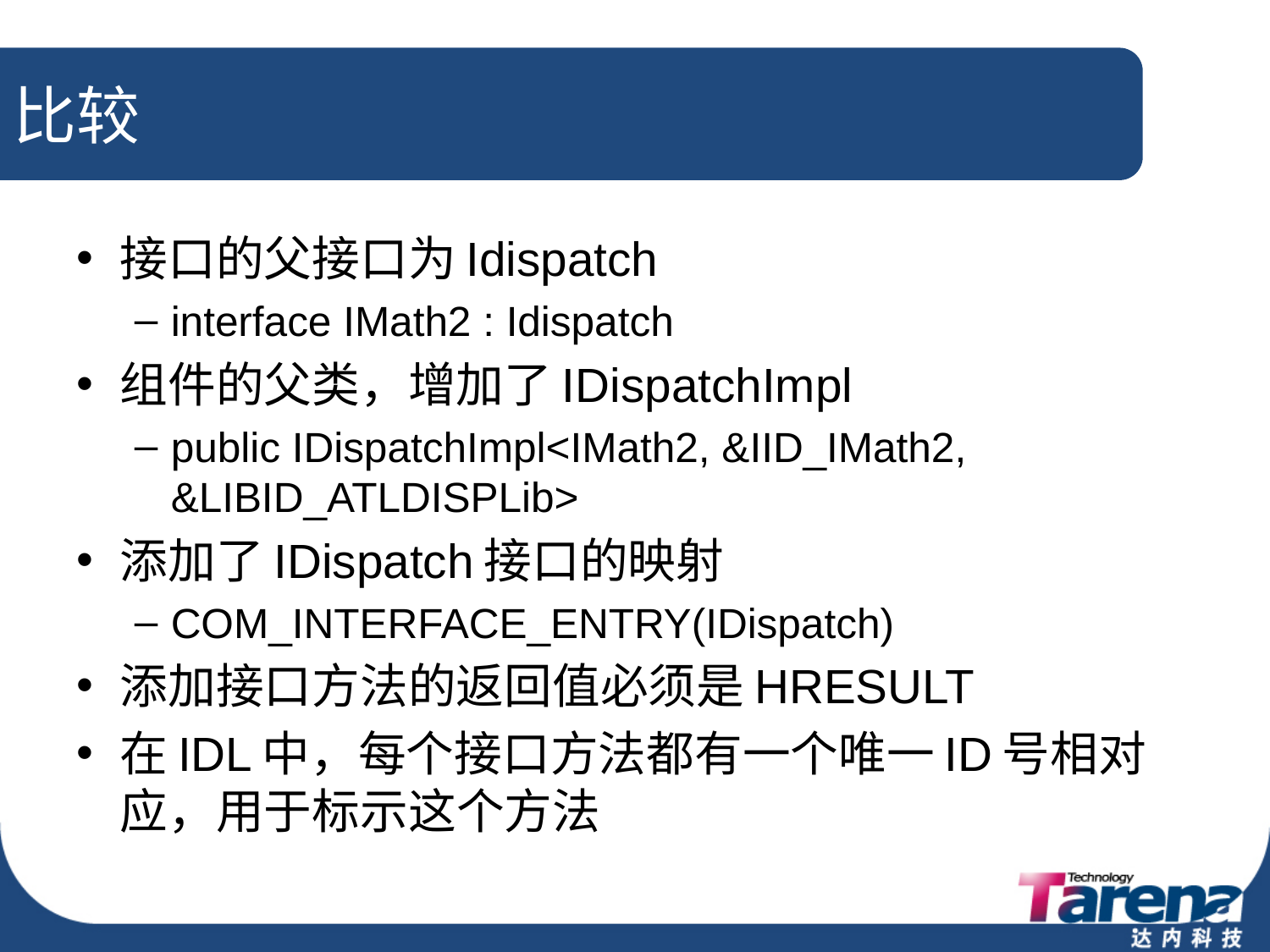

# 比较
接口的父接口为Idispatch
interface IMath2 : Idispatch
组件的父类，增加了IDispatchImpl
public IDispatchImpl<IMath2, &IID_IMath2, &LIBID_ATLDISPLib>
添加了IDispatch接口的映射
COM_INTERFACE_ENTRY(IDispatch)
添加接口方法的返回值必须是HRESULT
在IDL中，每个接口方法都有一个唯一ID号相对应，用于标示这个方法